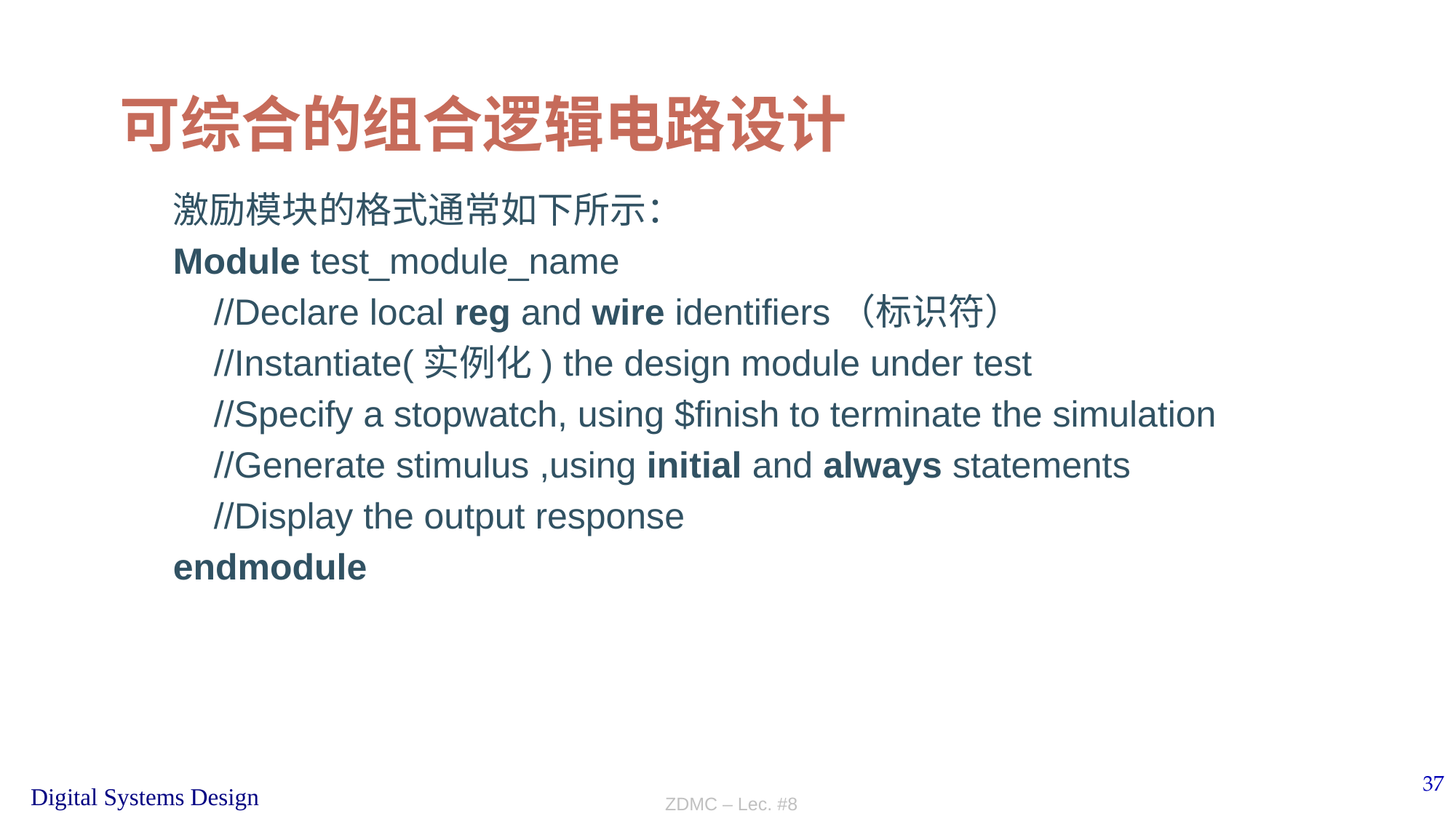

# 可综合的组合逻辑电路设计
激励模块的格式通常如下所示：
Module test_module_name
    //Declare local reg and wire identifiers（标识符）
    //Instantiate(实例化) the design module under test
    //Specify a stopwatch, using $finish to terminate the simulation
    //Generate stimulus ,using initial and always statements
    //Display the output response
endmodule

ZDMC – Lec. #8
37